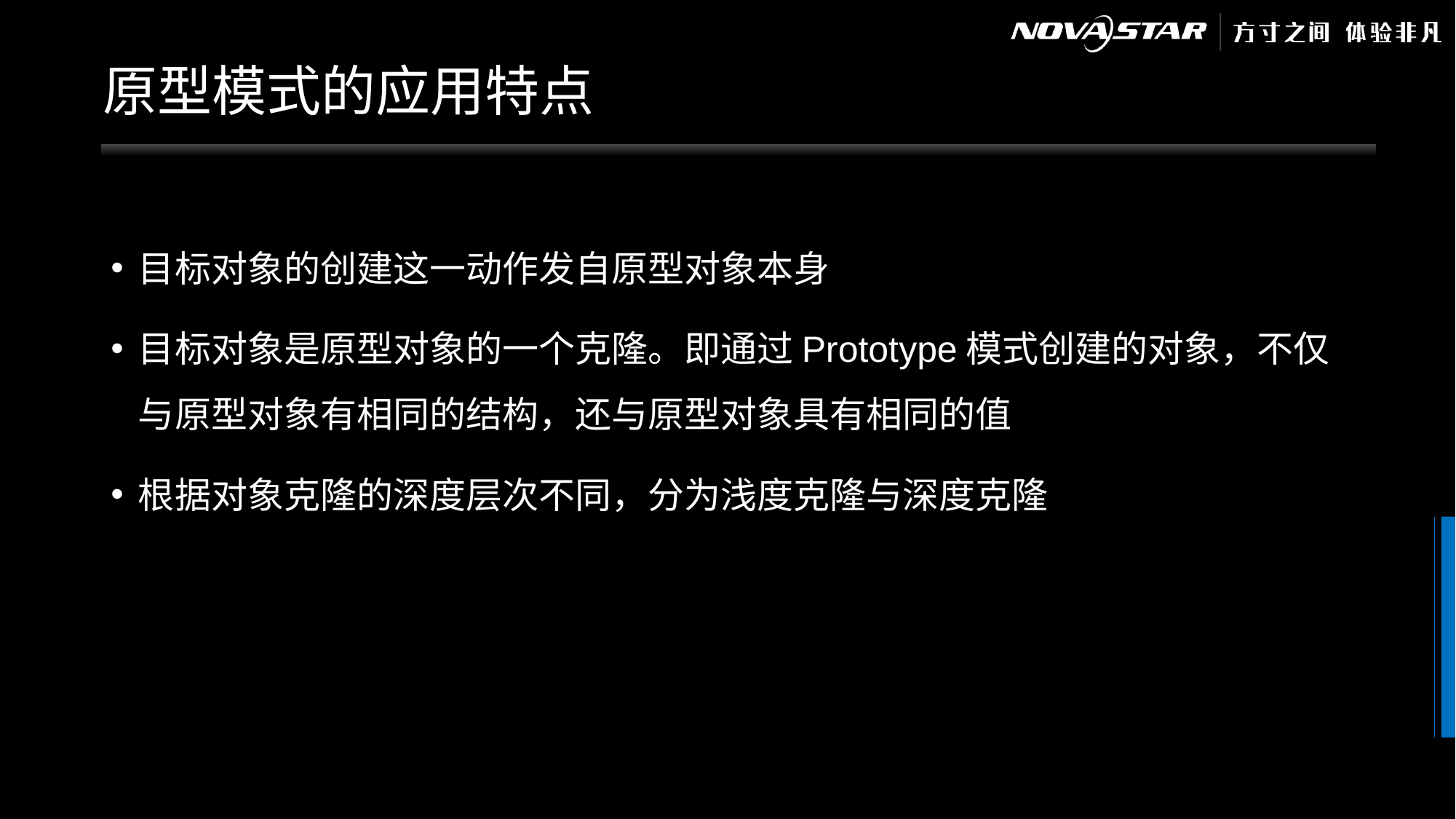

# 原型模式的应用特点

目标对象的创建这一动作发自原型对象本身
目标对象是原型对象的一个克隆。即通过Prototype模式创建的对象，不仅与原型对象有相同的结构，还与原型对象具有相同的值
根据对象克隆的深度层次不同，分为浅度克隆与深度克隆